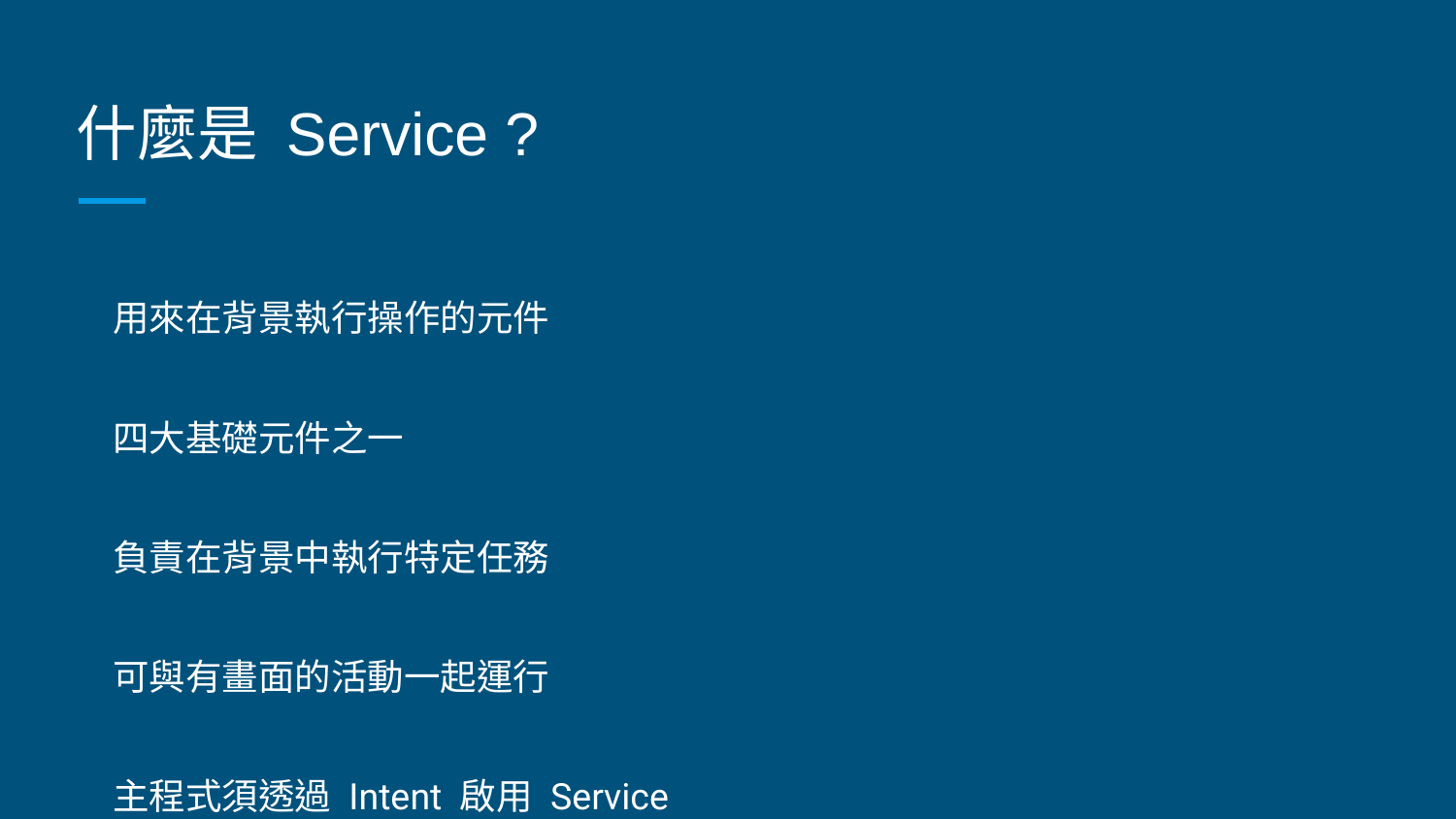

# 什麼是 Service ?
用來在背景執行操作的元件
四大基礎元件之一
負責在背景中執行特定任務
可與有畫面的活動一起運行
主程式須透過 Intent 啟用 Service
切換到其他 app 後，服務仍可持續在背景執行